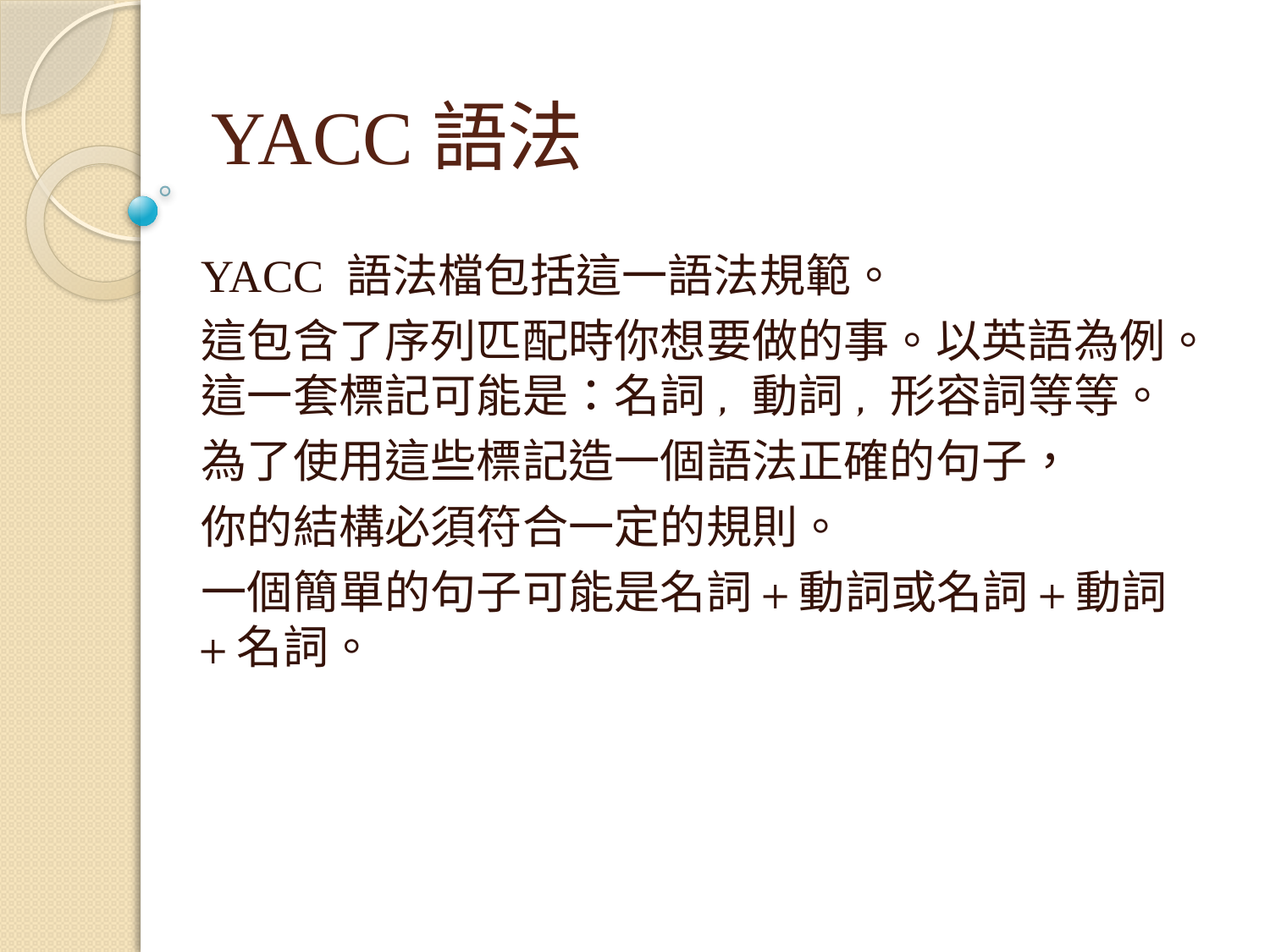

# YACC語法
YACC 語法檔包括這一語法規範。
這包含了序列匹配時你想要做的事。以英語為例。這一套標記可能是：名詞, 動詞, 形容詞等等。
為了使用這些標記造一個語法正確的句子，
你的結構必須符合一定的規則。
一個簡單的句子可能是名詞+動詞或名詞+動詞+名詞。